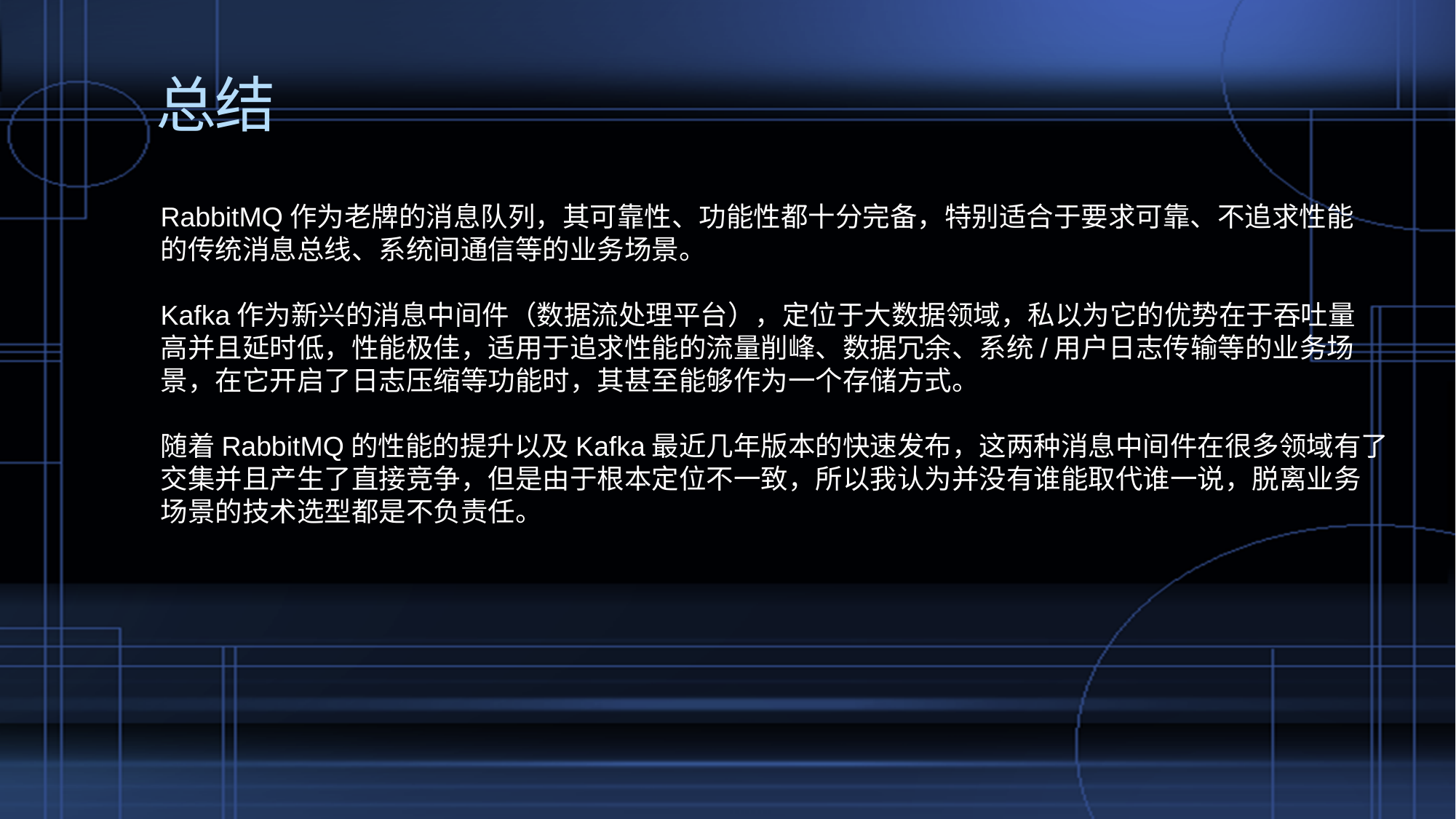

# 总结
RabbitMQ作为老牌的消息队列，其可靠性、功能性都十分完备，特别适合于要求可靠、不追求性能
的传统消息总线、系统间通信等的业务场景。

Kafka作为新兴的消息中间件（数据流处理平台），定位于大数据领域，私以为它的优势在于吞吐量
高并且延时低，性能极佳，适用于追求性能的流量削峰、数据冗余、系统/用户日志传输等的业务场
景，在它开启了日志压缩等功能时，其甚至能够作为一个存储方式。

随着RabbitMQ的性能的提升以及Kafka最近几年版本的快速发布，这两种消息中间件在很多领域有了
交集并且产生了直接竞争，但是由于根本定位不一致，所以我认为并没有谁能取代谁一说，脱离业务
场景的技术选型都是不负责任。